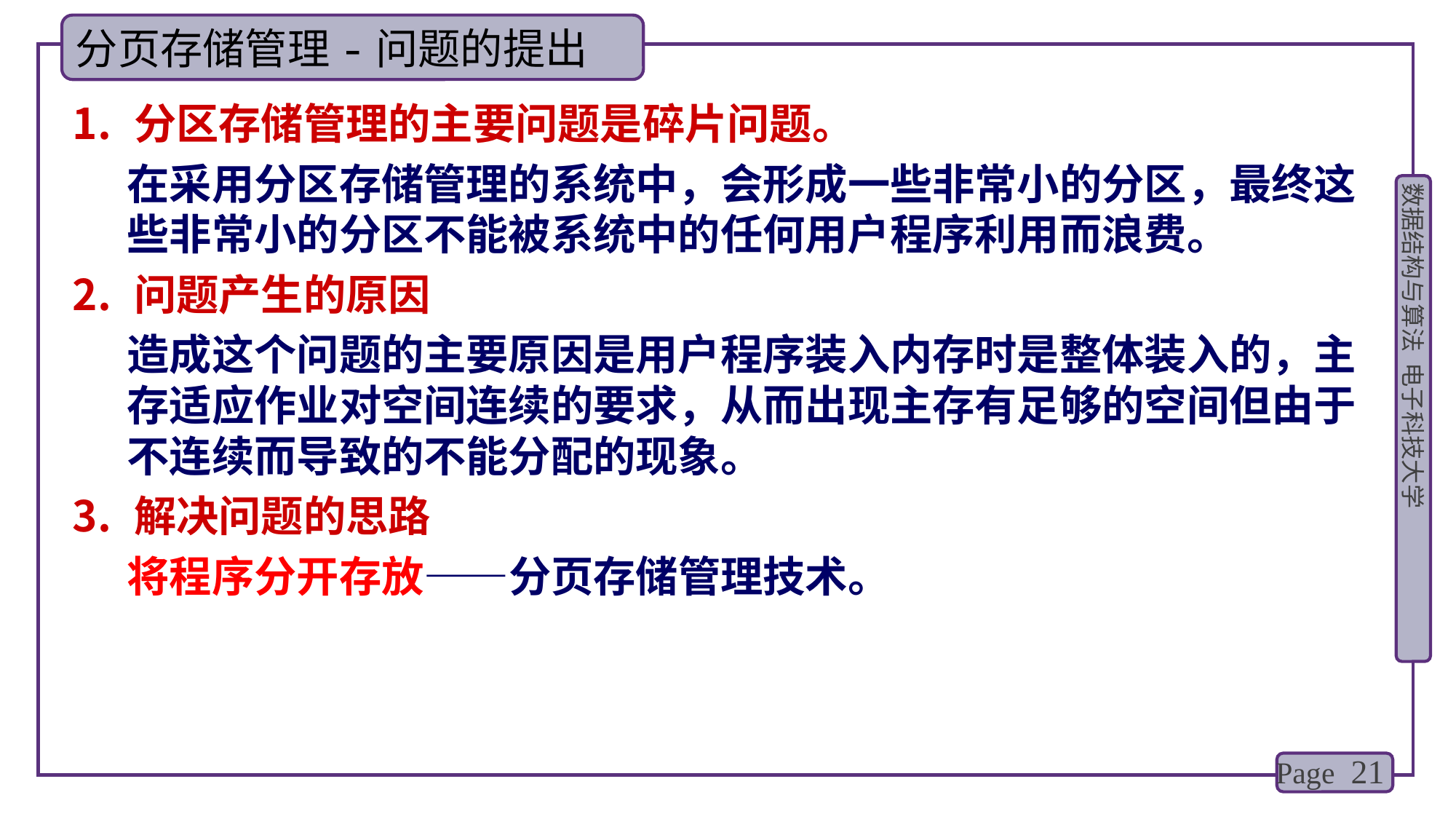

分页存储管理-问题的提出
分区存储管理的主要问题是碎片问题。
在采用分区存储管理的系统中，会形成一些非常小的分区，最终这些非常小的分区不能被系统中的任何用户程序利用而浪费。
问题产生的原因
造成这个问题的主要原因是用户程序装入内存时是整体装入的，主存适应作业对空间连续的要求，从而出现主存有足够的空间但由于不连续而导致的不能分配的现象。
解决问题的思路
将程序分开存放——分页存储管理技术。